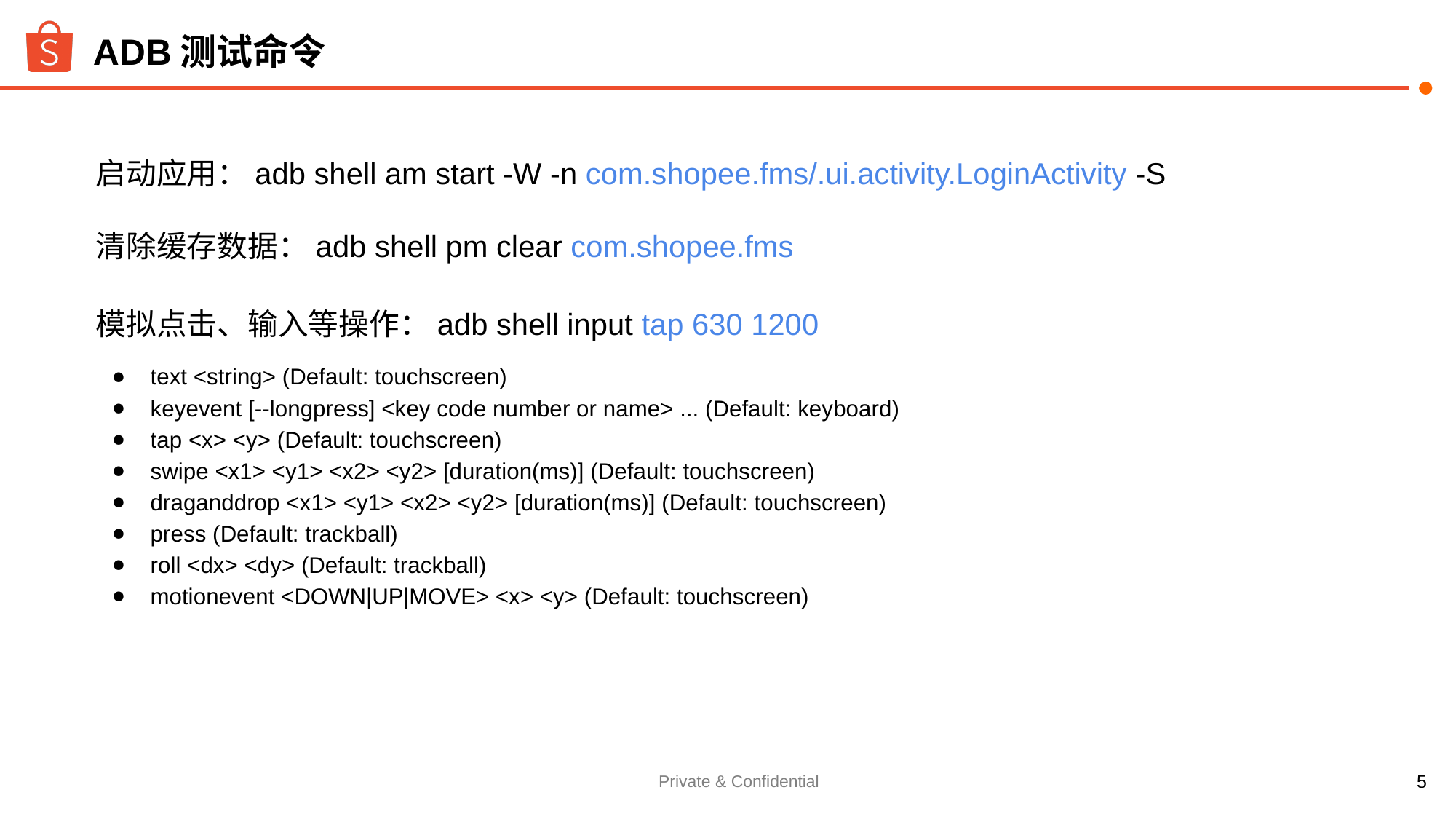

# ADB测试命令
启动应用：adb shell am start -W -n com.shopee.fms/.ui.activity.LoginActivity -S

清除缓存数据：adb shell pm clear com.shopee.fms

模拟点击、输入等操作：adb shell input tap 630 1200

text <string> (Default: touchscreen)
keyevent [--longpress] <key code number or name> ... (Default: keyboard)
tap <x> <y> (Default: touchscreen)
swipe <x1> <y1> <x2> <y2> [duration(ms)] (Default: touchscreen)
draganddrop <x1> <y1> <x2> <y2> [duration(ms)] (Default: touchscreen)
press (Default: trackball)
roll <dx> <dy> (Default: trackball)
motionevent <DOWN|UP|MOVE> <x> <y> (Default: touchscreen)

5